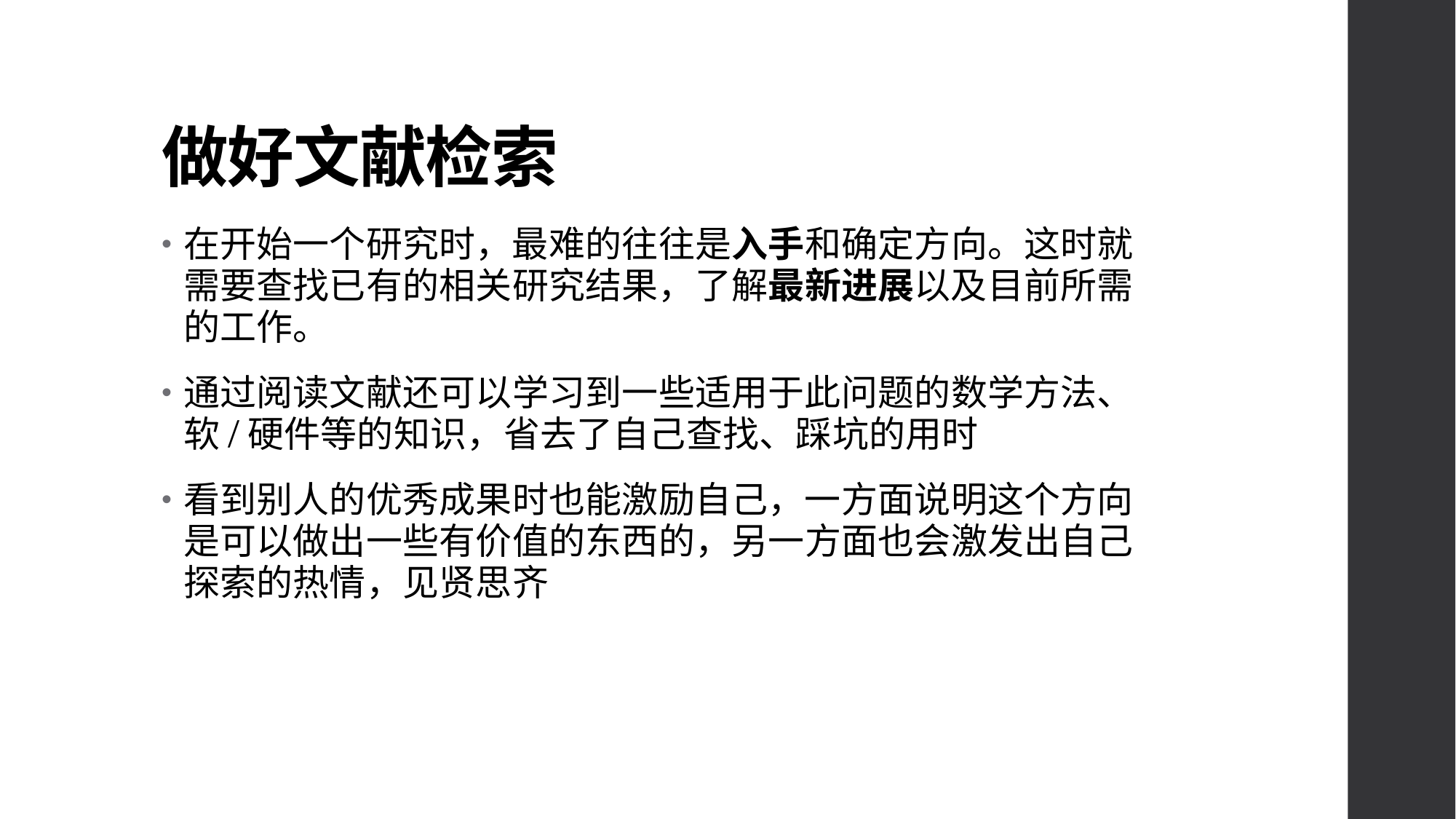

# 做好文献检索
在开始一个研究时，最难的往往是入手和确定方向。这时就需要查找已有的相关研究结果，了解最新进展以及目前所需的工作。
通过阅读文献还可以学习到一些适用于此问题的数学方法、软/硬件等的知识，省去了自己查找、踩坑的用时
看到别人的优秀成果时也能激励自己，一方面说明这个方向是可以做出一些有价值的东西的，另一方面也会激发出自己探索的热情，见贤思齐